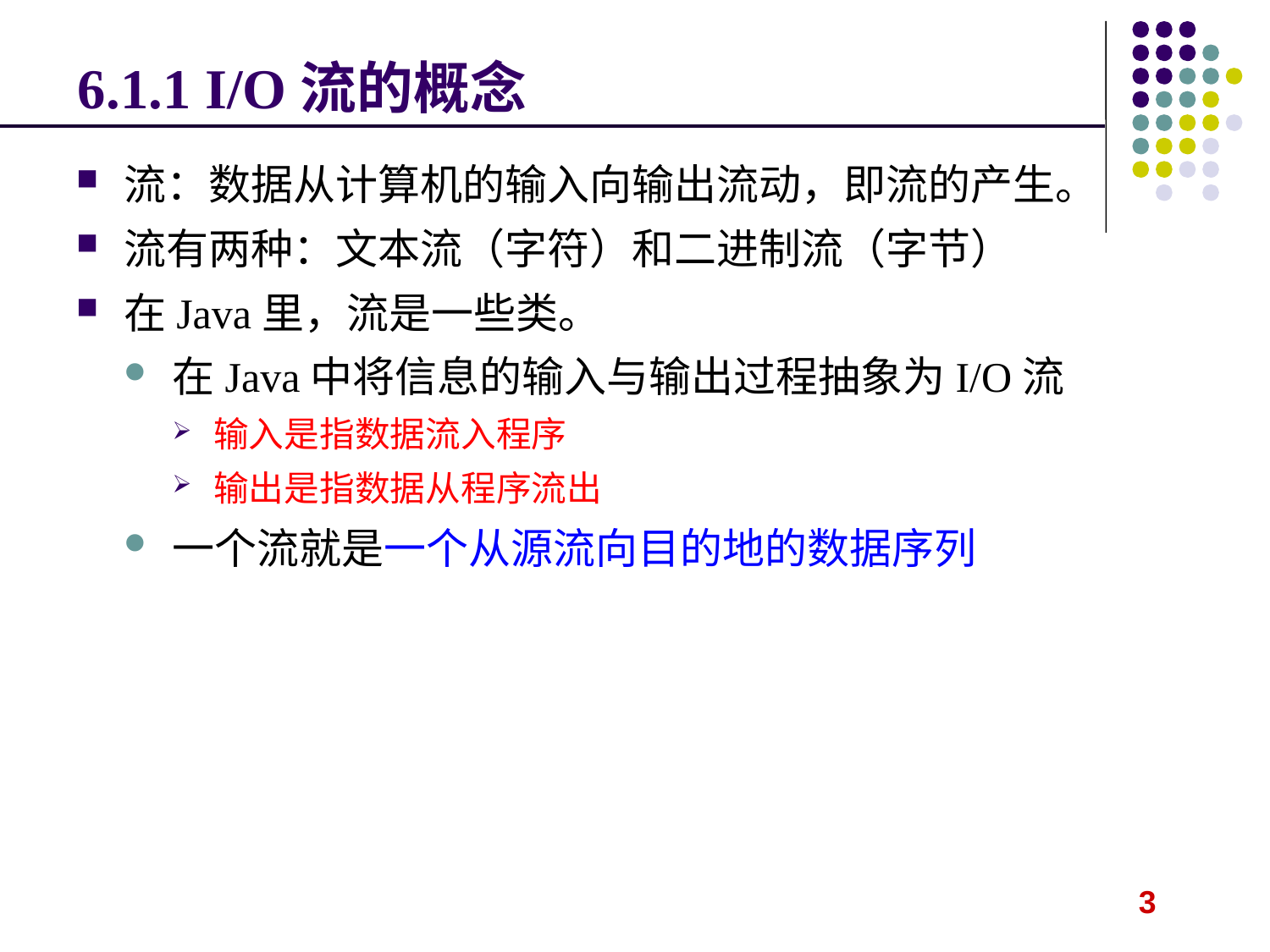

# 6.1.1 I/O流的概念
流：数据从计算机的输入向输出流动，即流的产生。
流有两种：文本流（字符）和二进制流（字节）
在Java里，流是一些类。
在Java中将信息的输入与输出过程抽象为I/O流
输入是指数据流入程序
输出是指数据从程序流出
一个流就是一个从源流向目的地的数据序列